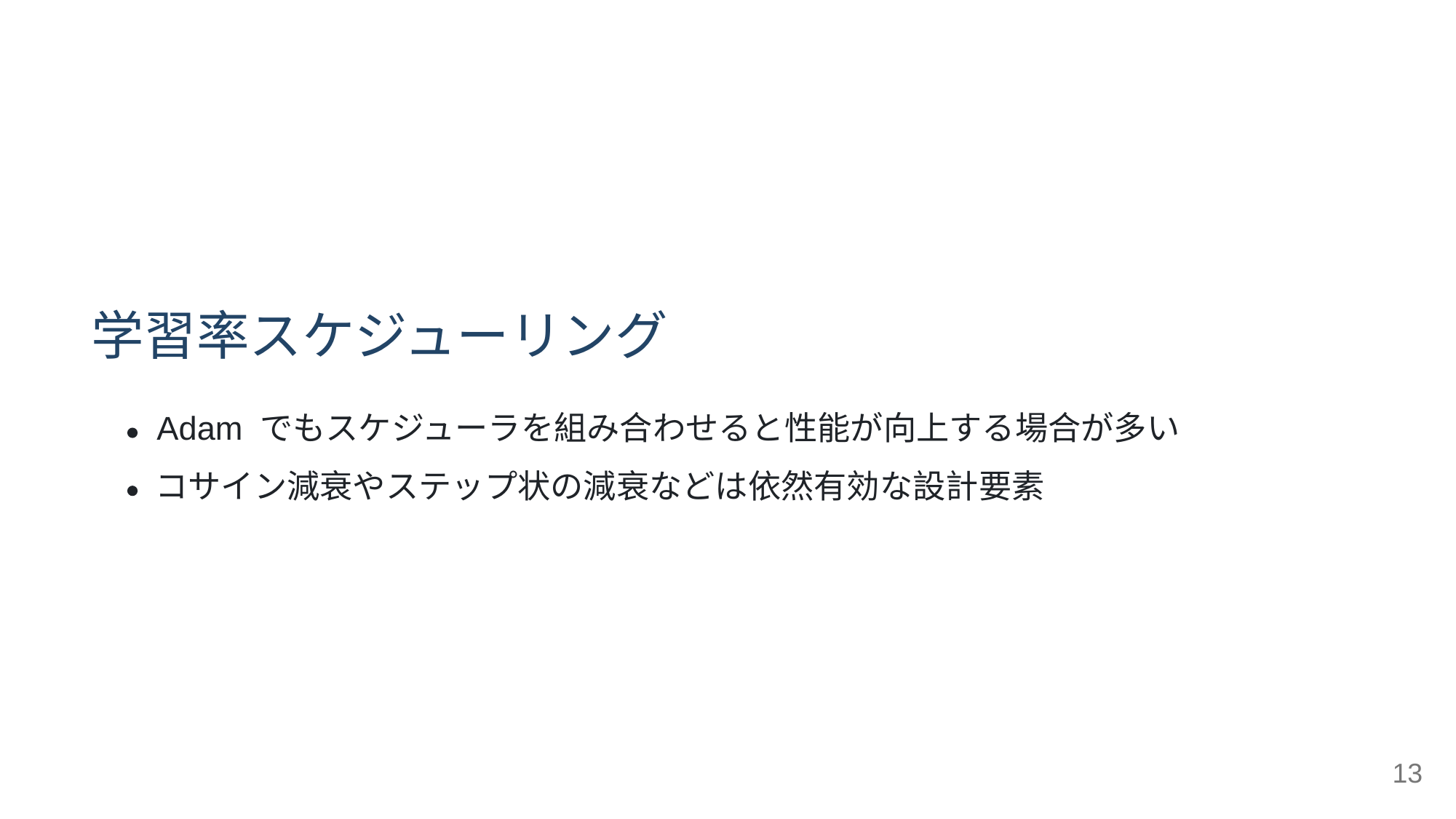

学習率スケジューリング
Adam でもスケジューラを組み合わせると性能が向上する場合が多い

コサイン減衰やステップ状の減衰などは依然有効な設計要素

13